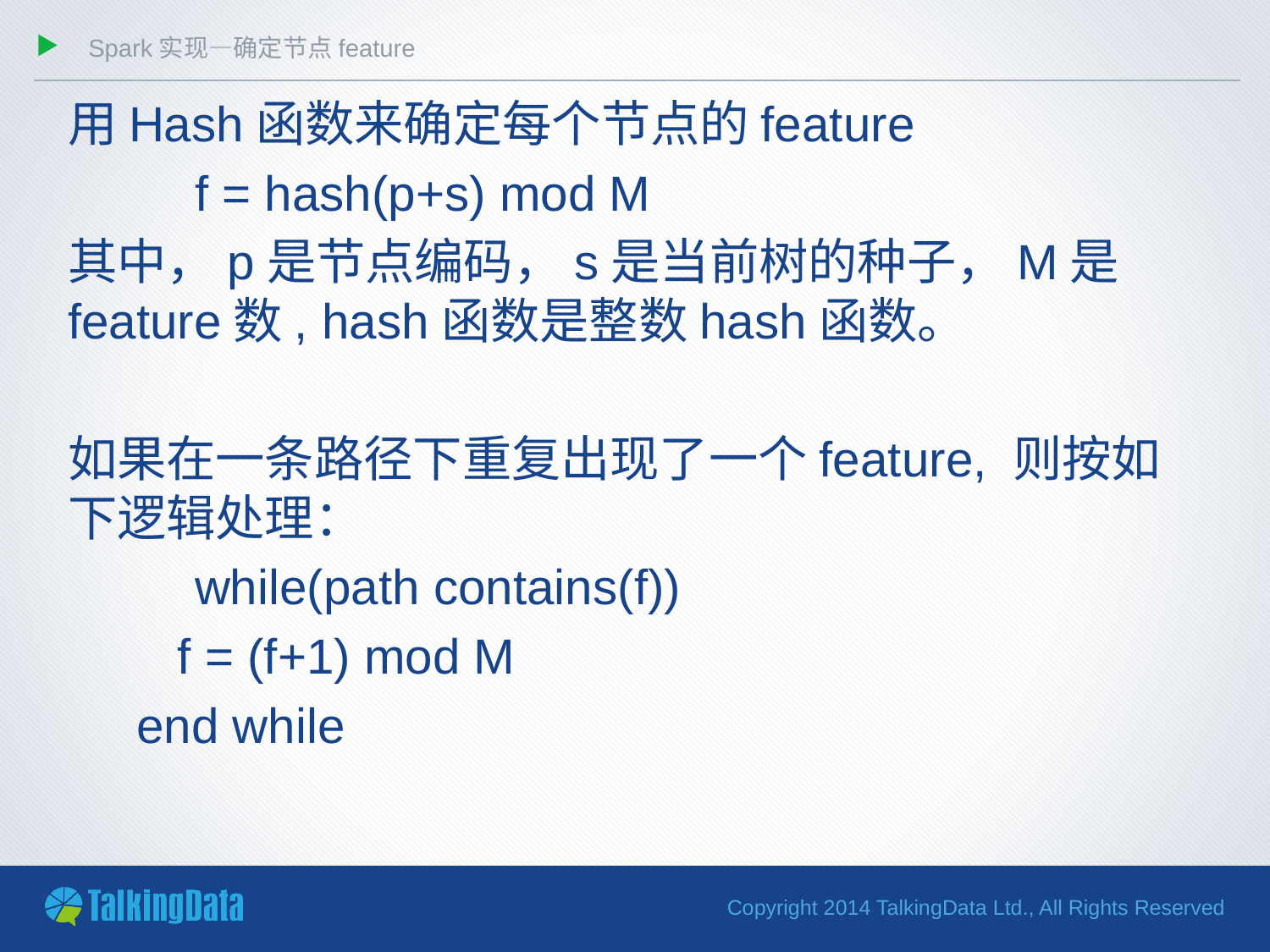

# Spark实现—确定节点feature
用Hash函数来确定每个节点的feature
	f = hash(p+s) mod M
其中，p是节点编码，s是当前树的种子，M是feature数, hash函数是整数hash函数。

如果在一条路径下重复出现了一个feature, 则按如下逻辑处理：
	while(path contains(f))
        f = (f+1) mod M
     end while